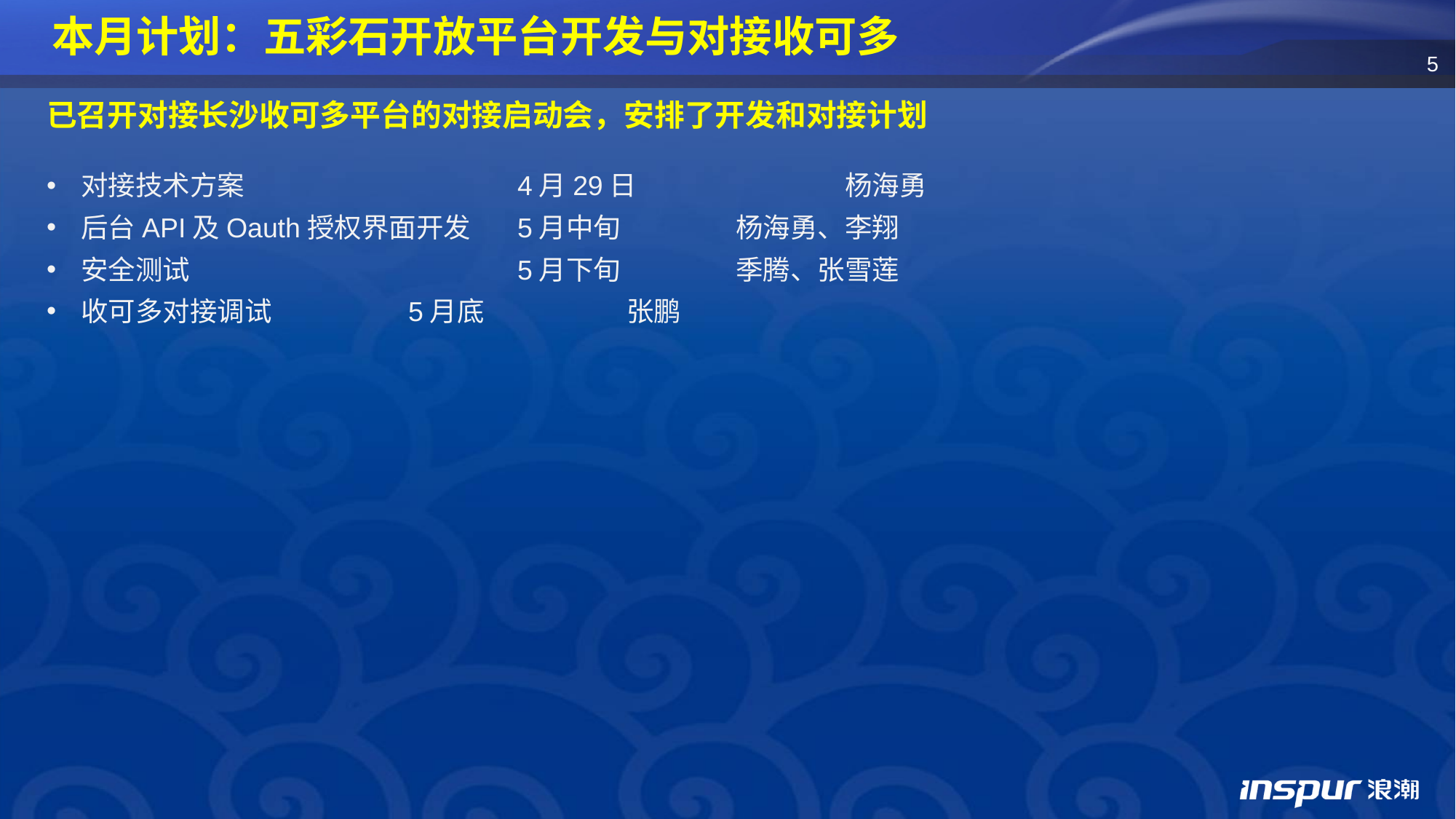

本月计划：五彩石开放平台开发与对接收可多
已召开对接长沙收可多平台的对接启动会，安排了开发和对接计划

对接技术方案			4月29日		杨海勇
后台API及Oauth授权界面开发	5月中旬		杨海勇、李翔
安全测试			5月下旬		季腾、张雪莲
收可多对接调试		5月底		张鹏